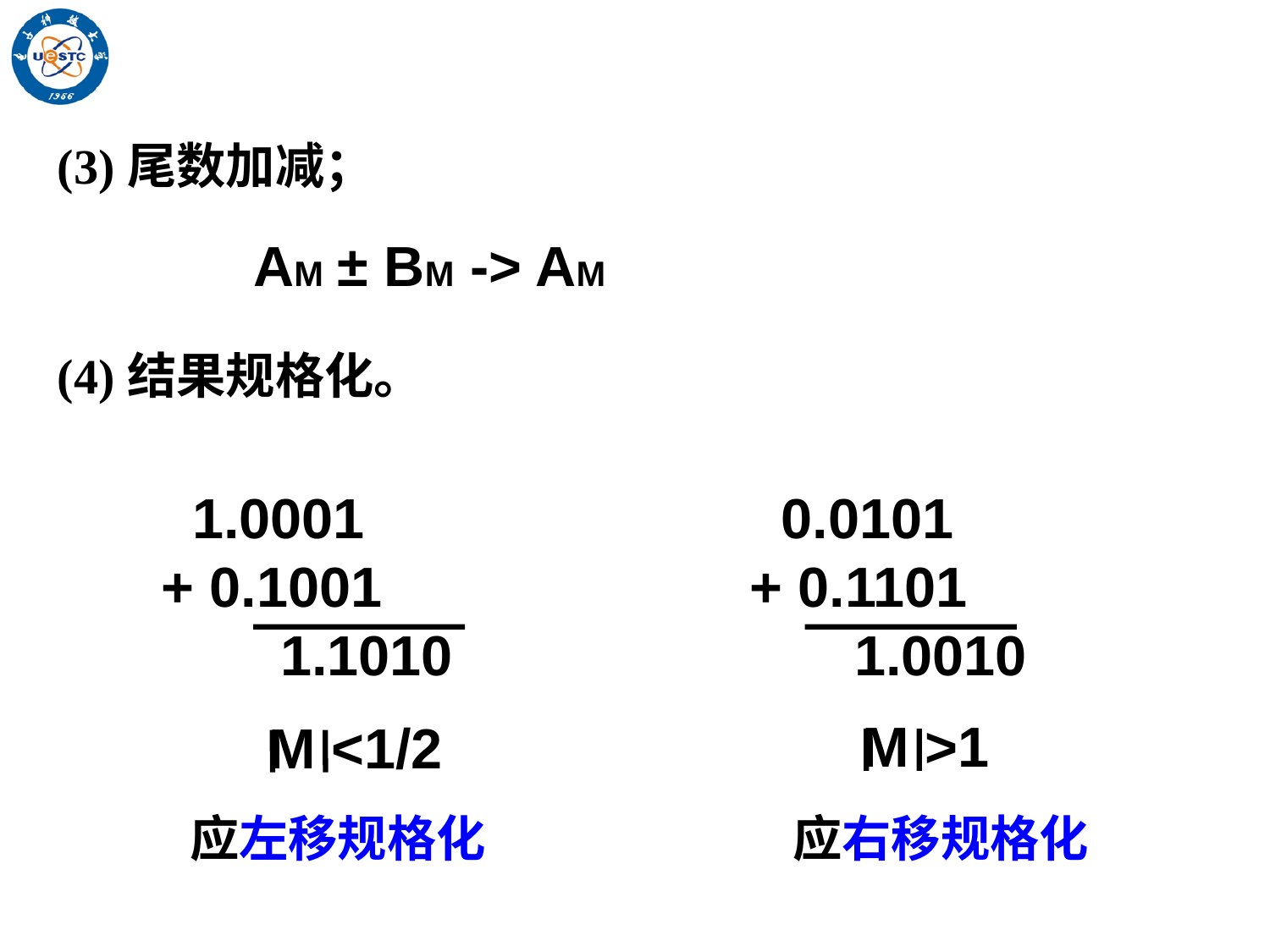

(3)尾数加减；
AM ± BM -> AM
(4)结果规格化。
        1.0001
      + 0.1001
      0.0101
    + 0.1101

 1.1010
1.0010
 M >1

 M <1/2

应左移规格化
应右移规格化